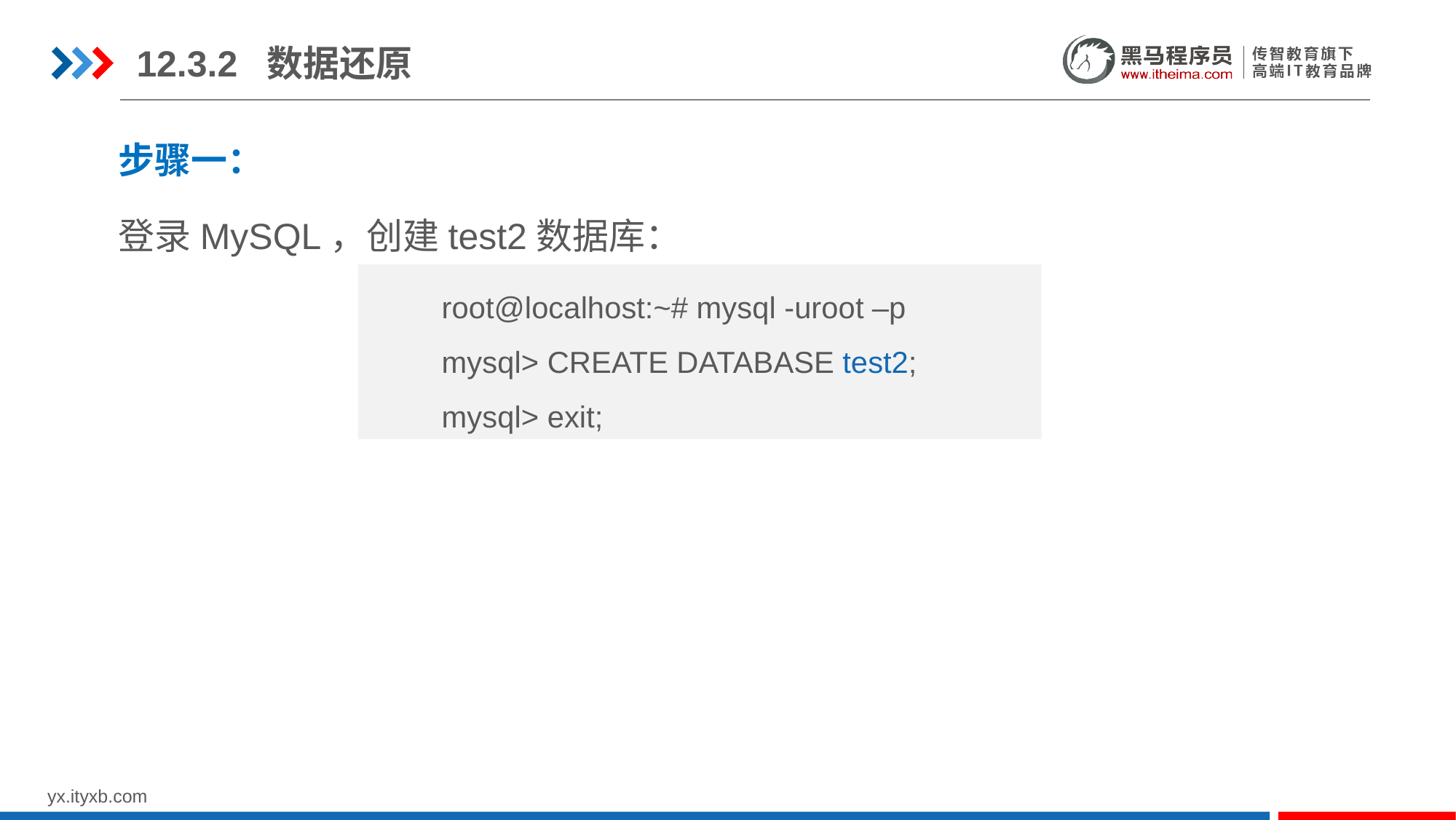

12.3.2  数据还原
步骤一：
登录MySQL，创建test2数据库：
root@localhost:~# mysql -uroot –p
mysql> CREATE DATABASE test2;
mysql> exit;